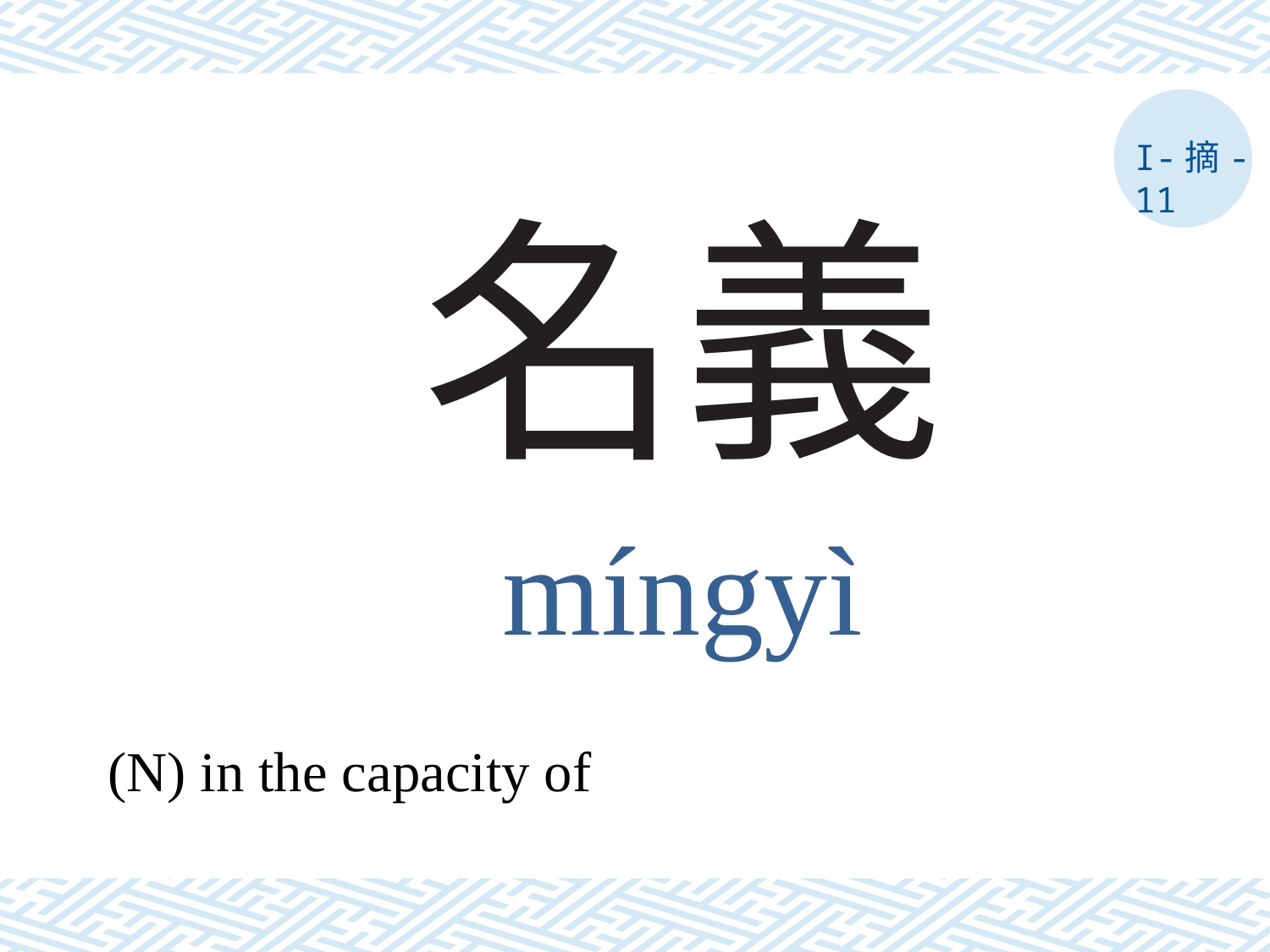

I-摘-11

# 名義
míngyì
(N) in the capacity of